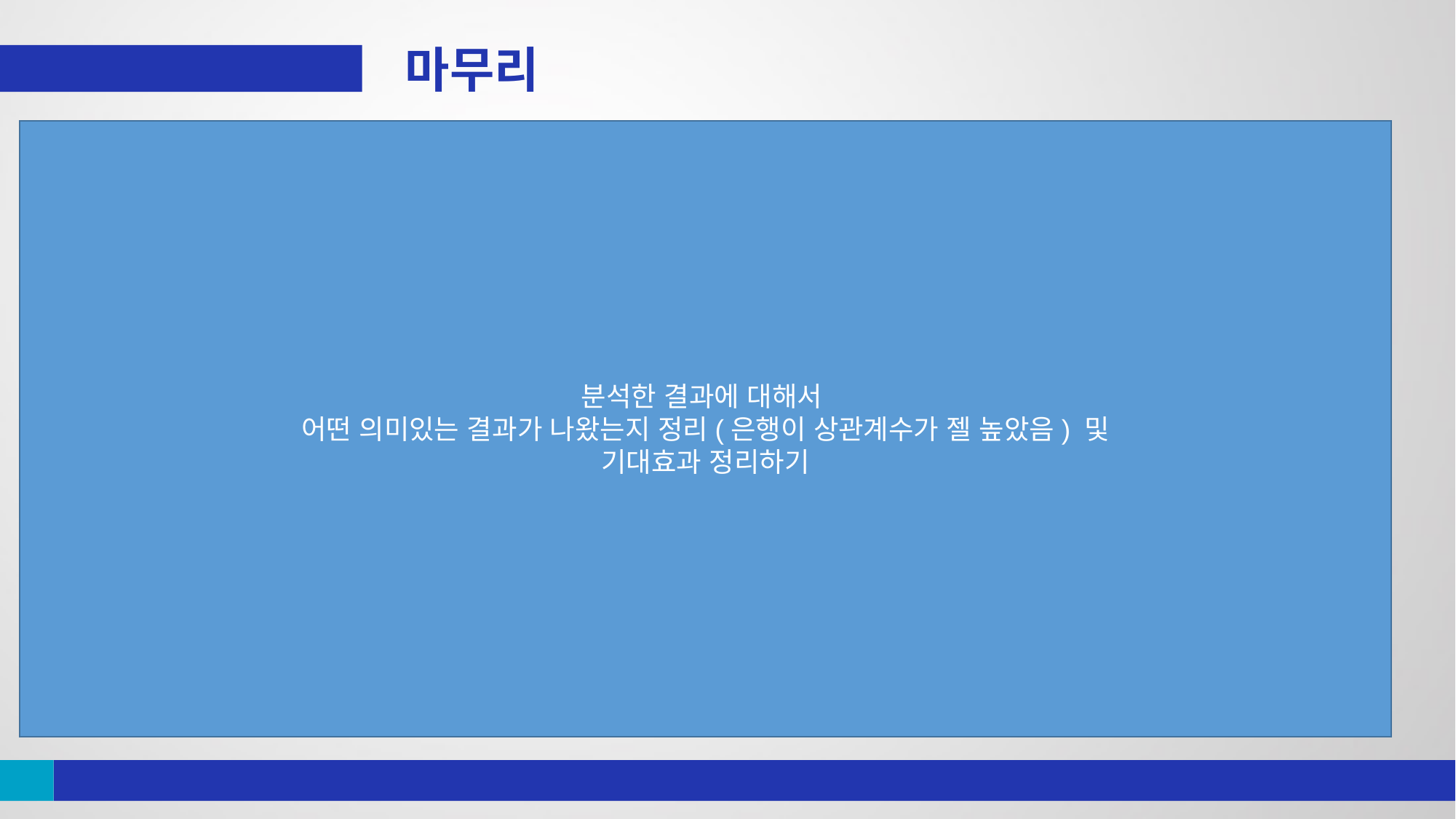

마무리
SYSTEM
BIGDATA
청년인재

분석한 결과에 대해서
어떤 의미있는 결과가 나왔는지 정리(은행이 상관계수가 젤 높았음) 및
기대효과 정리하기
Team Name

빅데이터 청년인재 일자리 연계사업